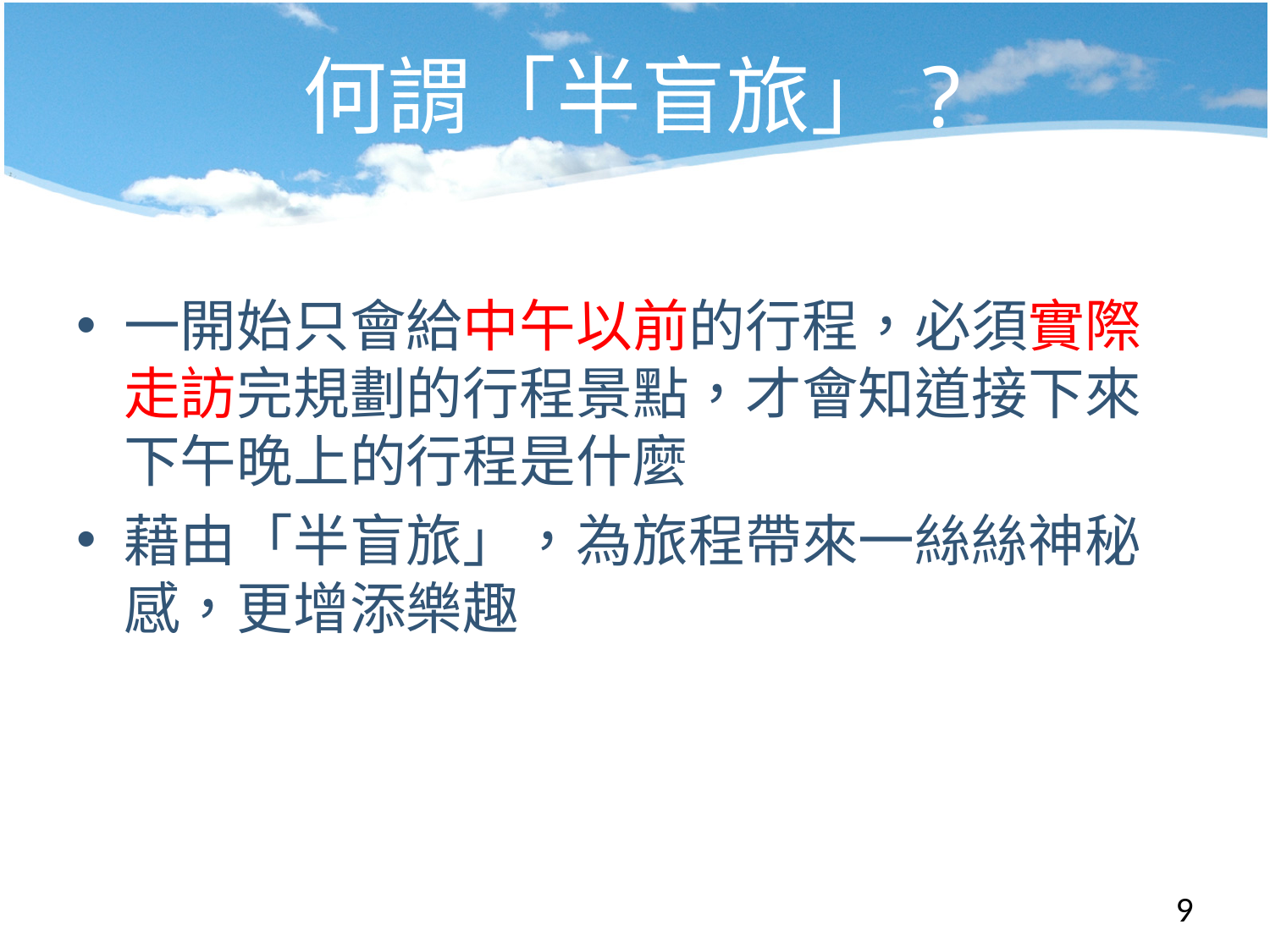

# 何謂「半盲旅」?
一開始只會給中午以前的行程，必須實際走訪完規劃的行程景點，才會知道接下來下午晚上的行程是什麼
藉由「半盲旅」，為旅程帶來一絲絲神秘感，更增添樂趣

9